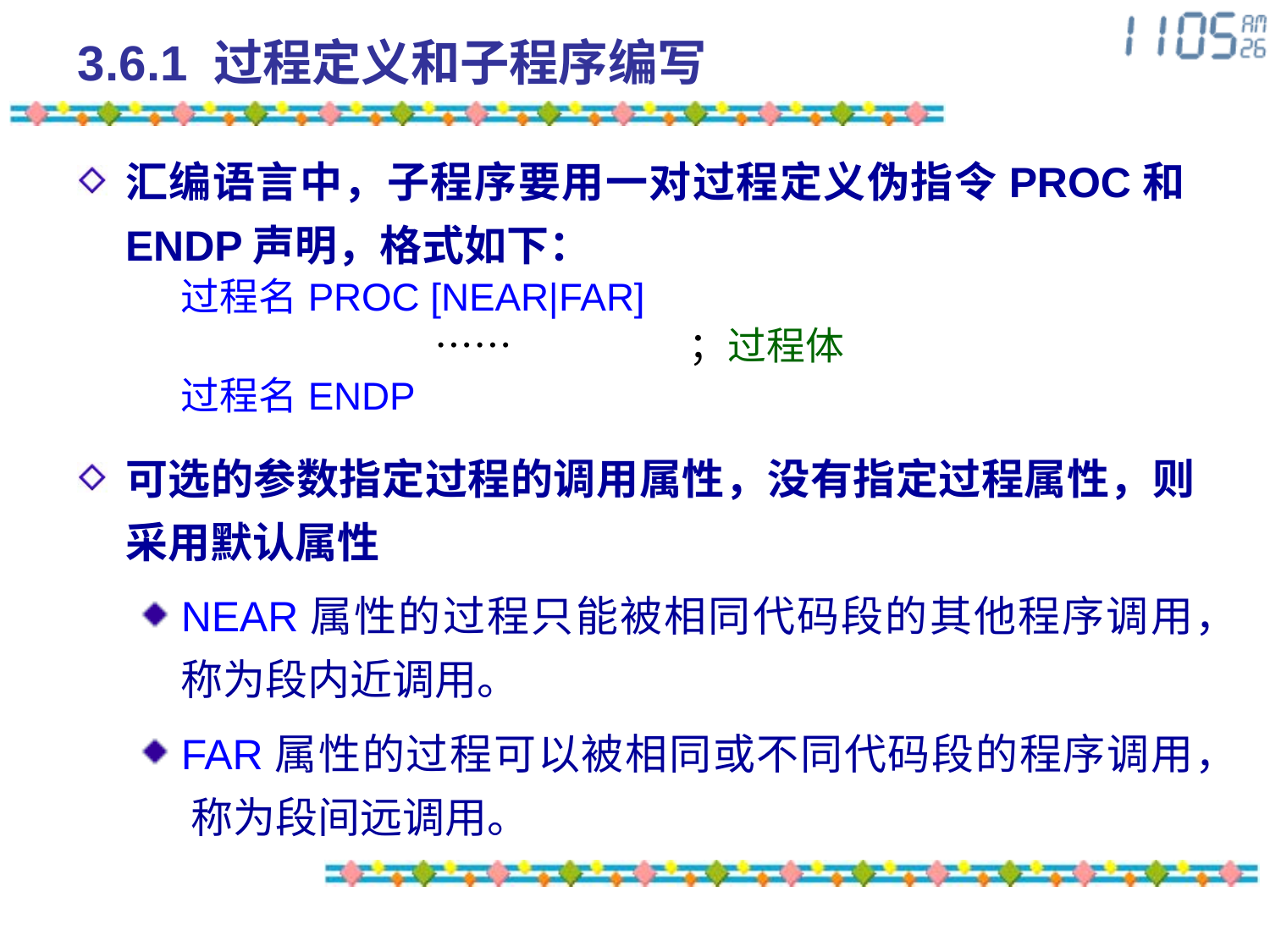

# 3.6.1 过程定义和子程序编写
汇编语言中，子程序要用一对过程定义伪指令PROC和ENDP声明，格式如下：
	过程名	PROC [NEAR|FAR]
			……		；过程体
	过程名	ENDP
可选的参数指定过程的调用属性，没有指定过程属性，则采用默认属性
NEAR属性的过程只能被相同代码段的其他程序调用，称为段内近调用。
FAR属性的过程可以被相同或不同代码段的程序调用， 称为段间远调用。